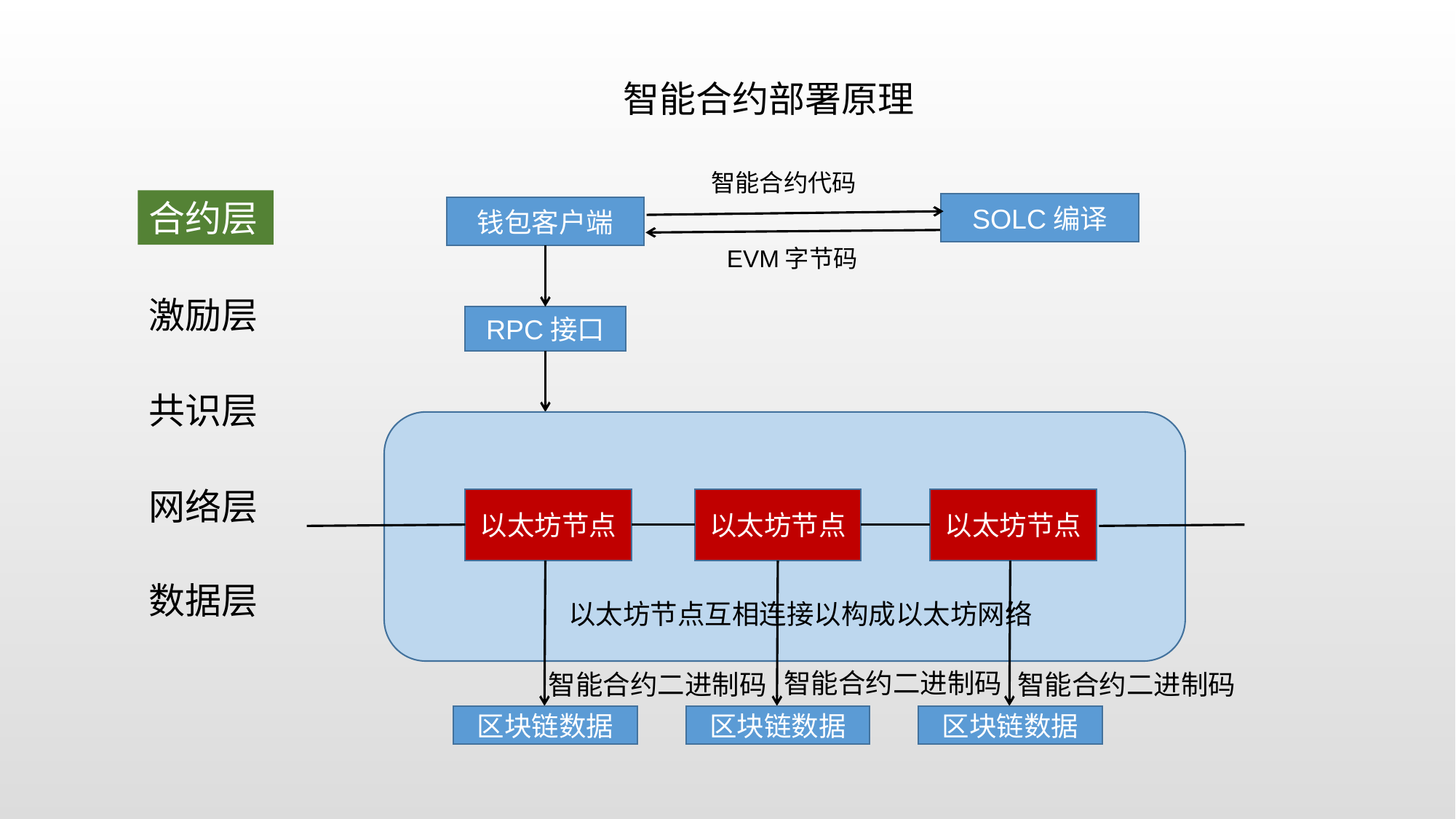

智能合约部署原理
智能合约代码
合约层
SOLC编译
钱包客户端
EVM字节码
激励层
RPC接口
共识层

网络层
以太坊节点
以太坊节点
以太坊节点
数据层
以太坊节点互相连接以构成以太坊网络
智能合约二进制码
智能合约二进制码
智能合约二进制码
区块链数据
区块链数据
区块链数据